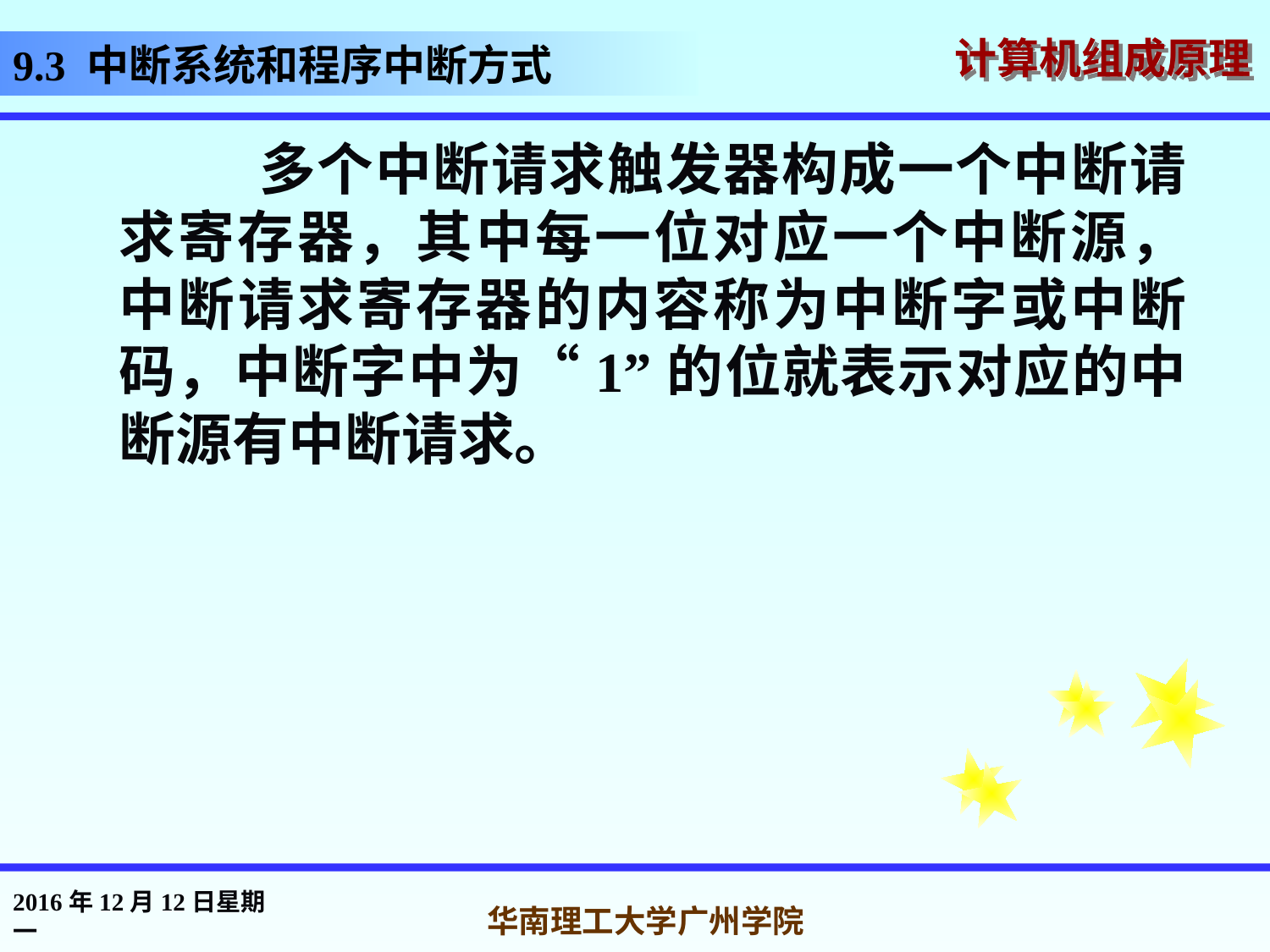

# 9.3 中断系统和程序中断方式
            多个中断请求触发器构成一个中断请求寄存器，其中每一位对应一个中断源，中断请求寄存器的内容称为中断字或中断码，中断字中为“1”的位就表示对应的中断源有中断请求。
2016年12月12日星期一
华南理工大学广州学院